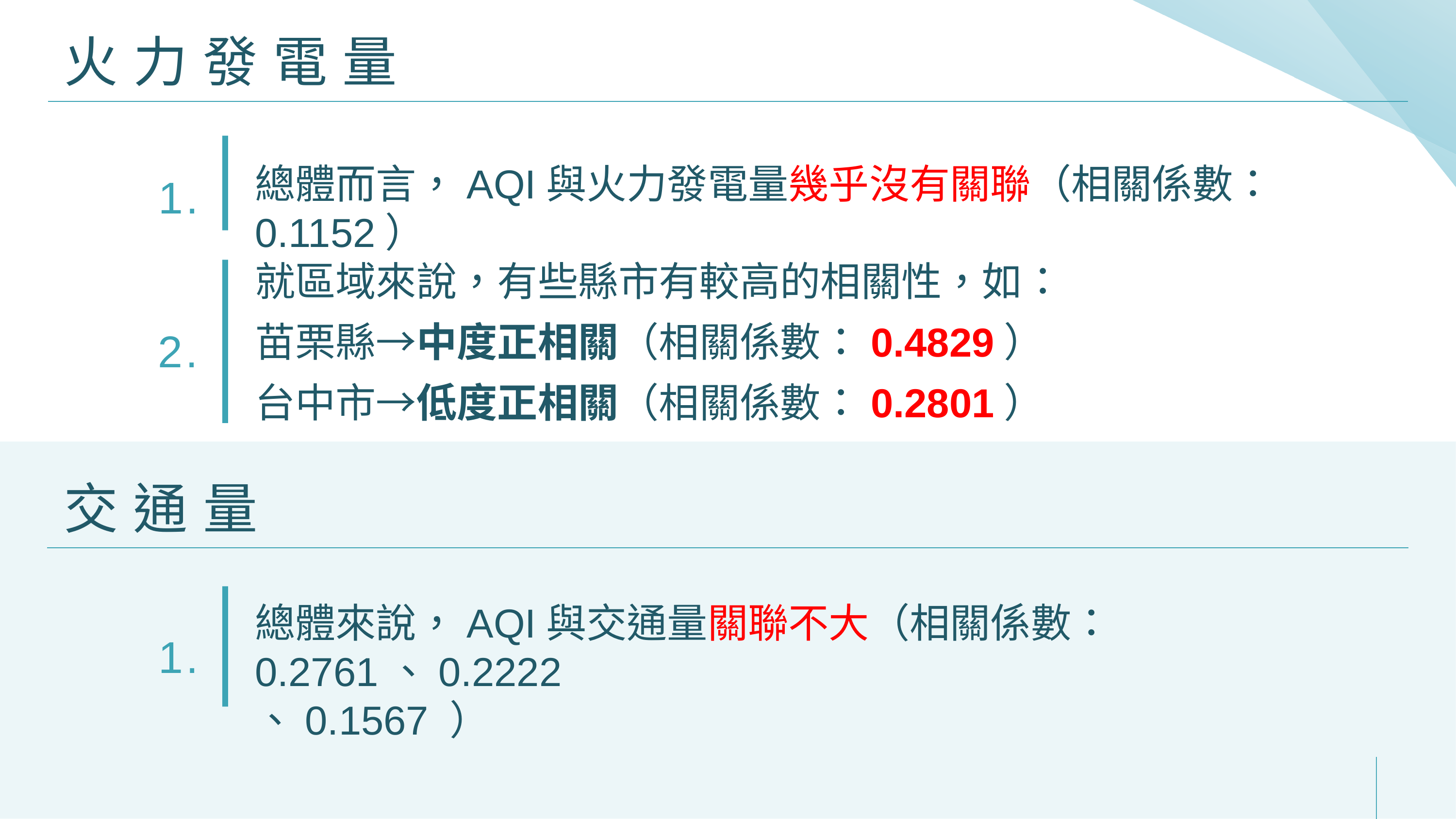

# 火力發電量

1.
總體而言，AQI與火力發電量幾乎沒有關聯（相關係數：0.1152）
就區域來說，有些縣市有較高的相關性，如：
苗栗縣→中度正相關（相關係數：0.4829）
台中市→低度正相關（相關係數：0.2801）

2.

交通量

總體來說，AQI與交通量關聯不大（相關係數：0.2761、0.2222
、0.1567 ）
1.